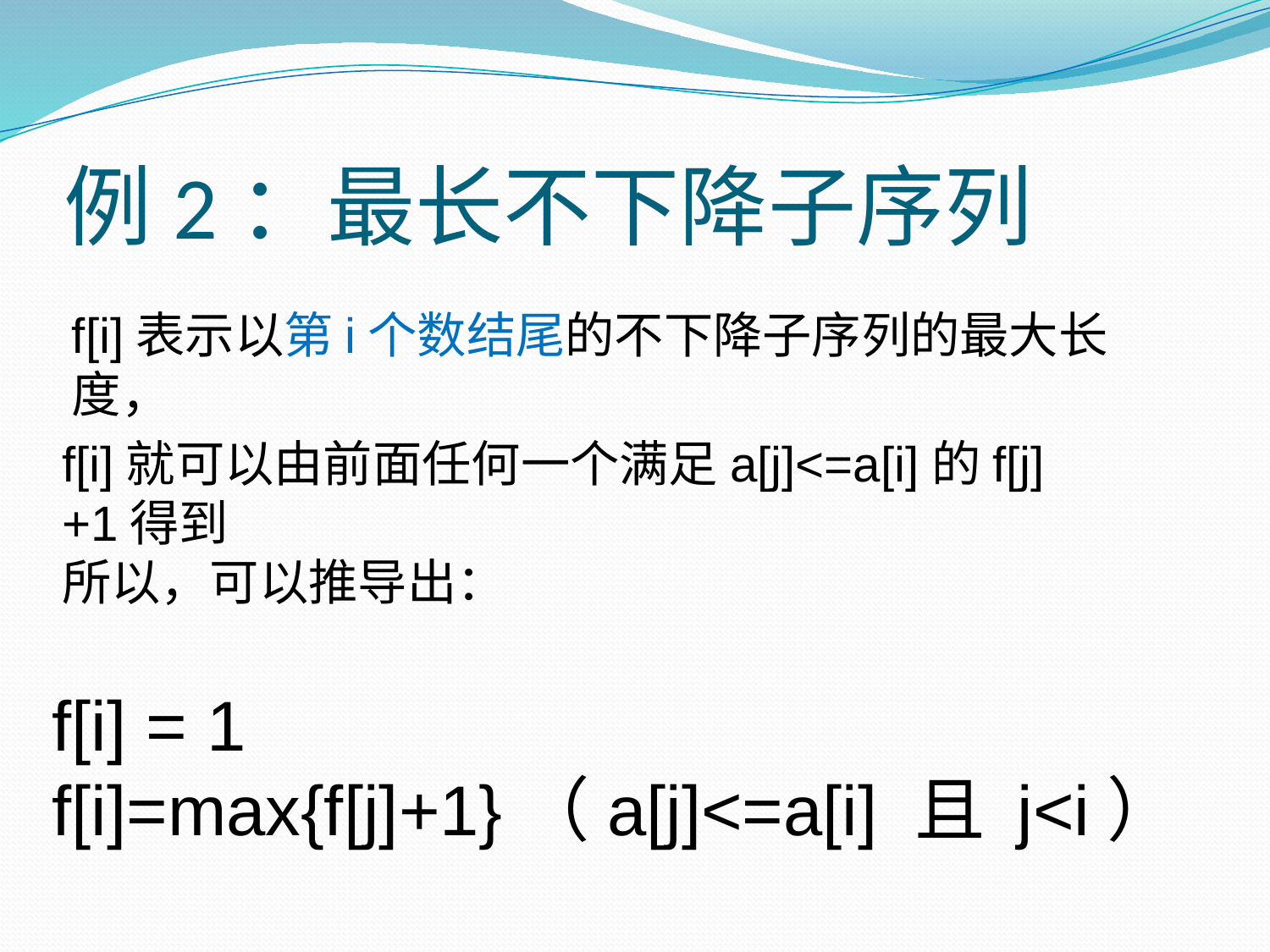

# 例2：最长不下降子序列
f[i]表示以第i个数结尾的不下降子序列的最大长度，

f[i]就可以由前面任何一个满足a[j]<=a[i]的f[j]+1得到
所以，可以推导出：
f[i] = 1
f[i]=max{f[j]+1}（a[j]<=a[i] 且 j<i）